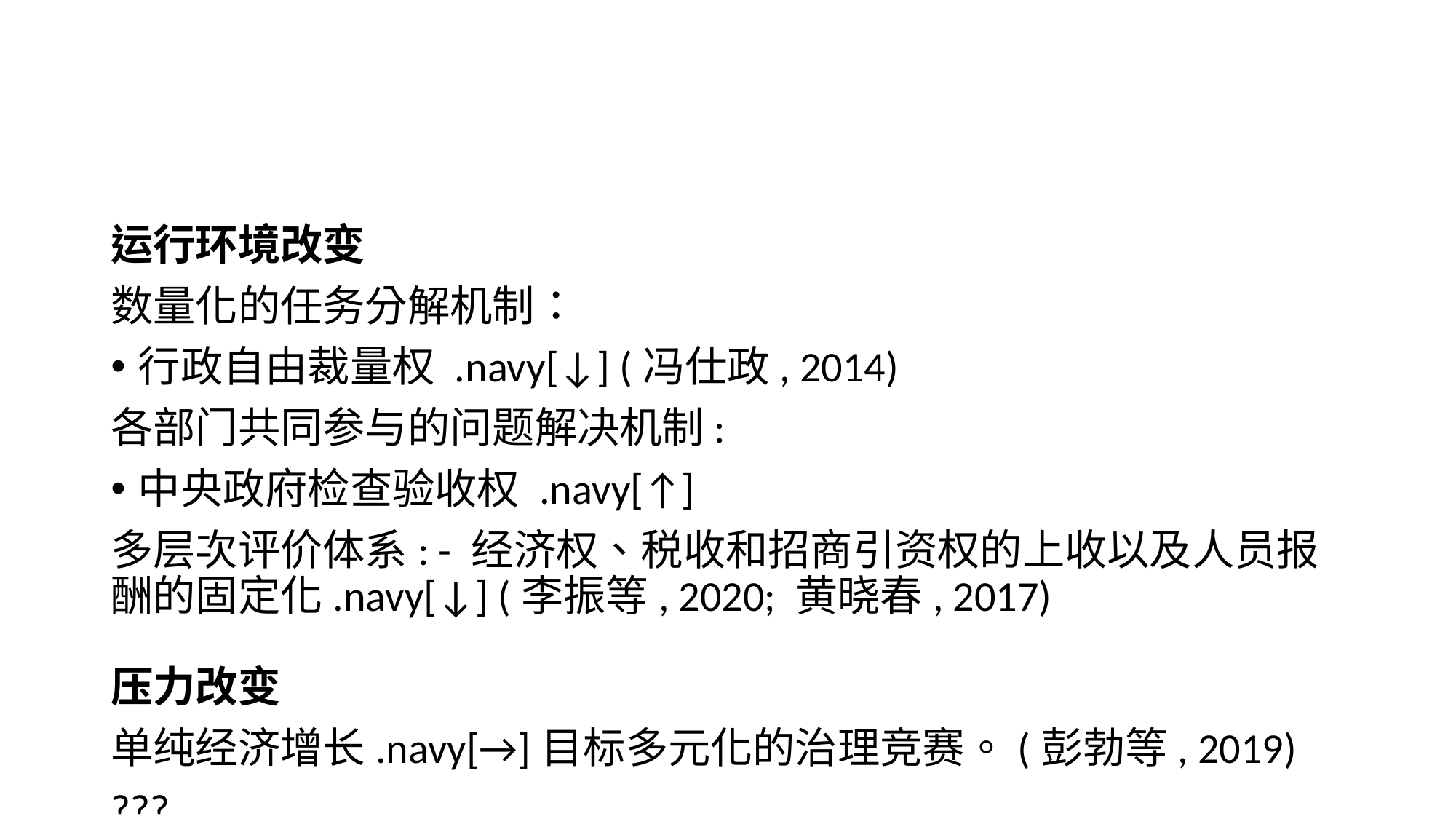

运行环境改变
数量化的任务分解机制：
行政自由裁量权 .navy[↓] (冯仕政, 2014)
各部门共同参与的问题解决机制:
中央政府检查验收权 .navy[↑]
多层次评价体系: - 经济权、税收和招商引资权的上收以及人员报酬的固定化.navy[↓] (李振等, 2020; 黄晓春, 2017)
压力改变
单纯经济增长.navy[→]目标多元化的治理竞赛。(彭勃等, 2019)
???
地方政府行政自由裁量权的减少，中央政府检查验收权上升，多层次评价体系的变化，深刻改变了压力型体制的运行环境。
原本单纯经济增长的压力也演化为目标多元化的治理竞赛 [@PengBoZhaoJi2019];